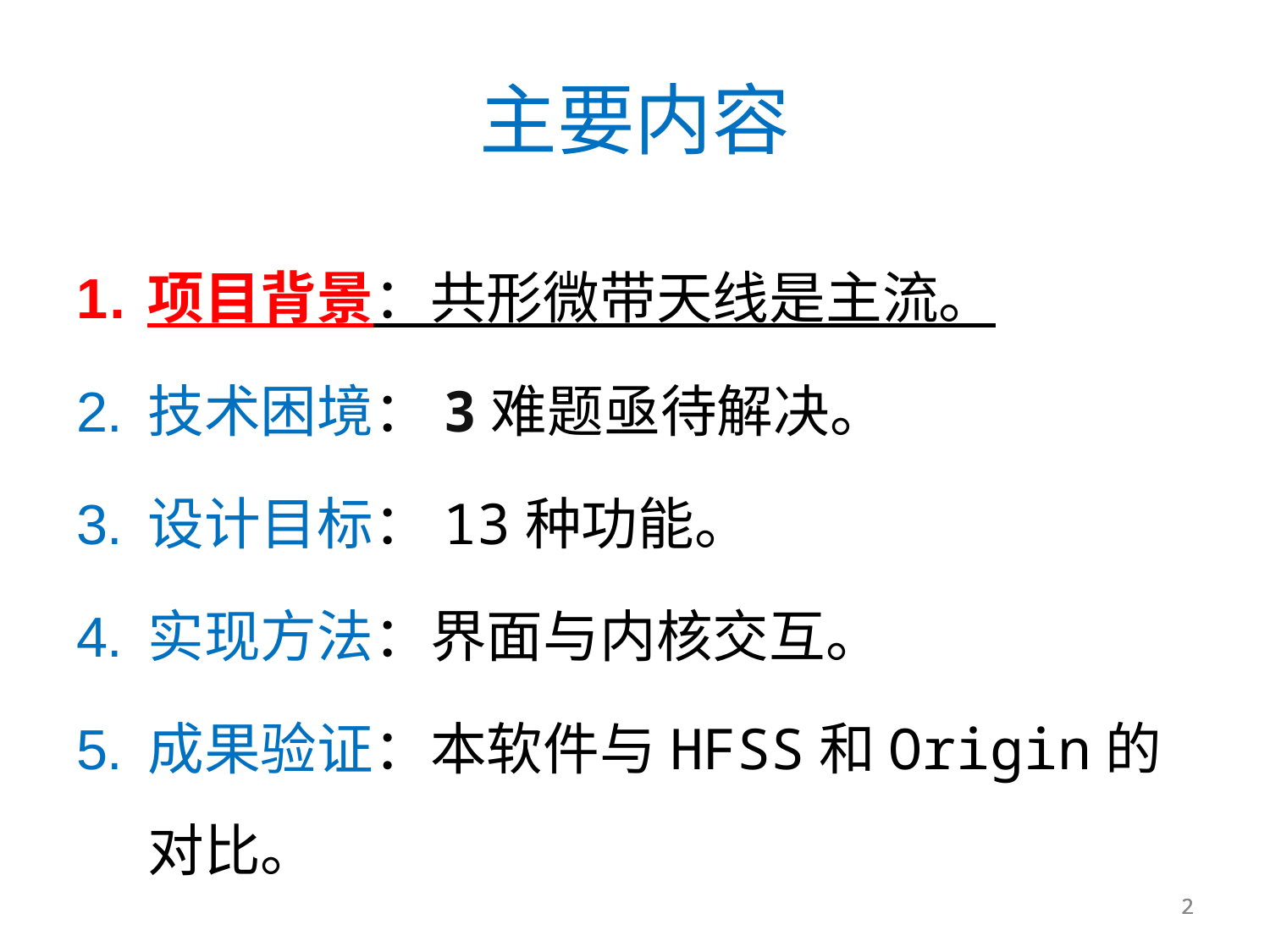

主要内容
项目背景：共形微带天线是主流。
技术困境：3难题亟待解决。
设计目标：13种功能。
实现方法：界面与内核交互。
成果验证：本软件与HFSS和Origin的对比。

2
2
2